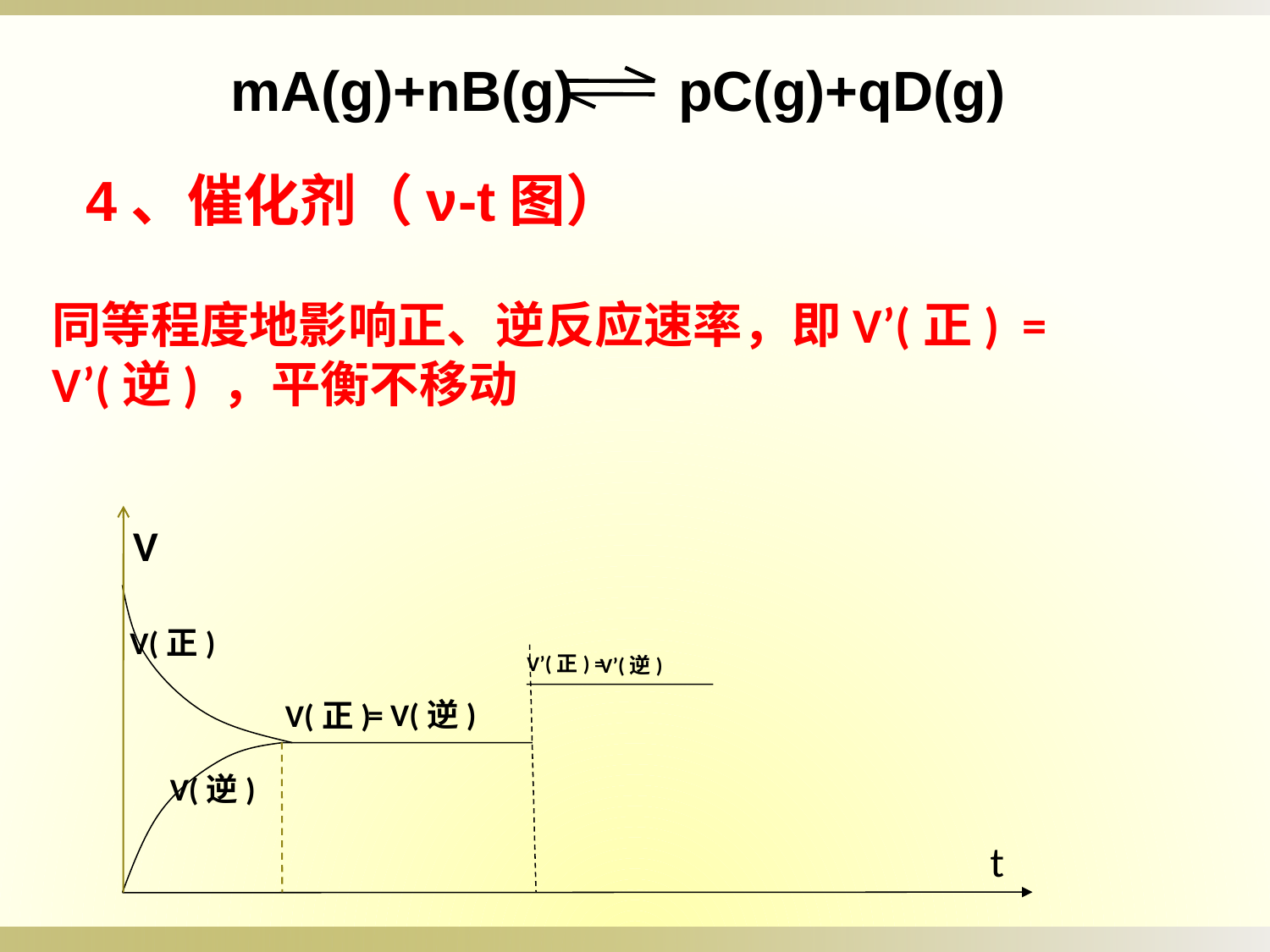

mA(g)+nB(g)       pC(g)+qD(g)
4、催化剂（ν-t图）
同等程度地影响正、逆反应速率，即V’(正)  = V’(逆) ，平衡不移动
V

V(正)
= V(逆)
V(正)

V(逆)

t
V’(正) =

V’(逆)